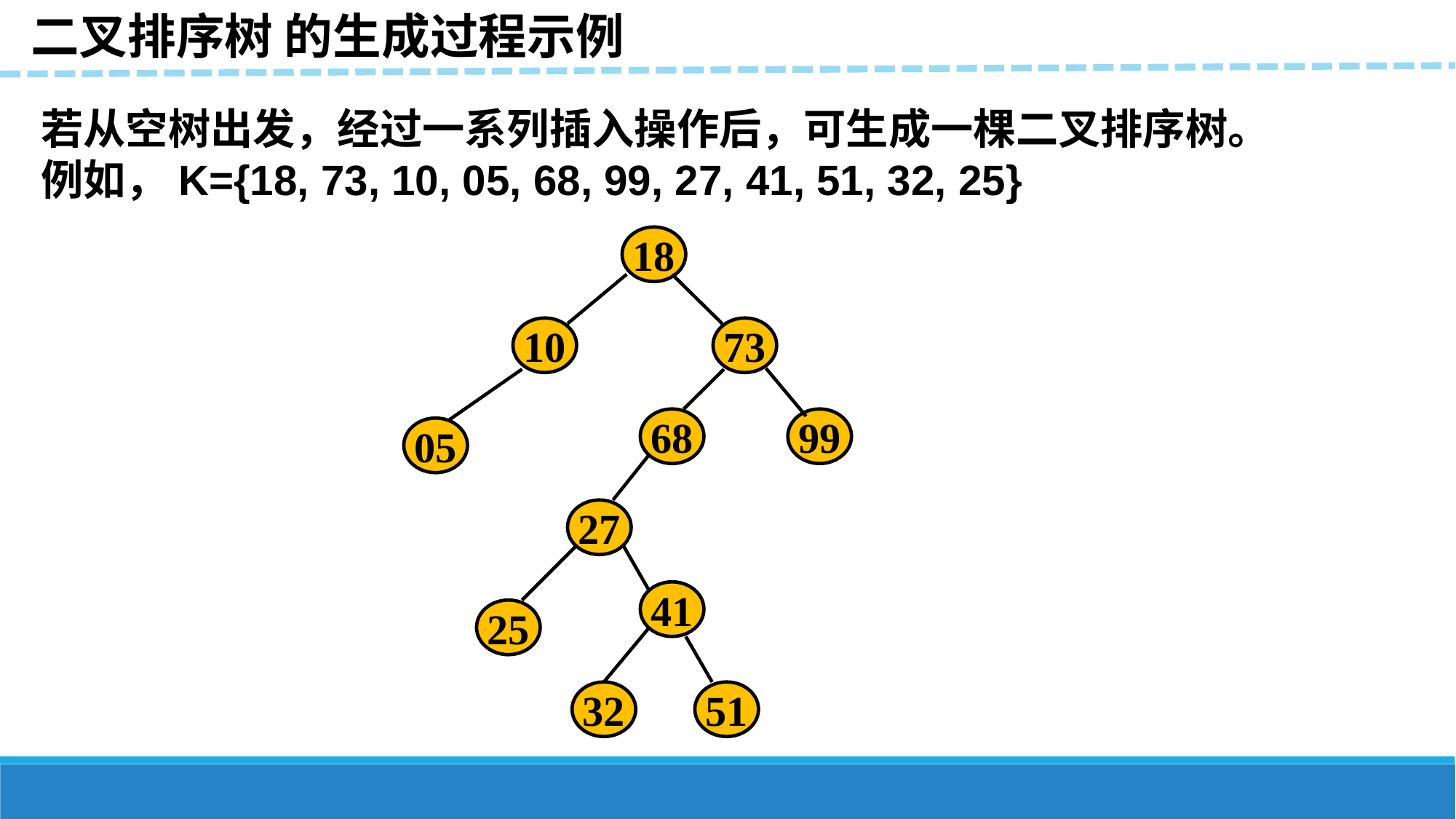

二叉排序树 的生成过程示例
 若从空树出发，经过一系列插入操作后，可生成一棵二叉排序树。
 例如，K={18, 73, 10, 05, 68, 99, 27, 41, 51, 32, 25}
18

10
73

68
99
05

27

41
25

32
51